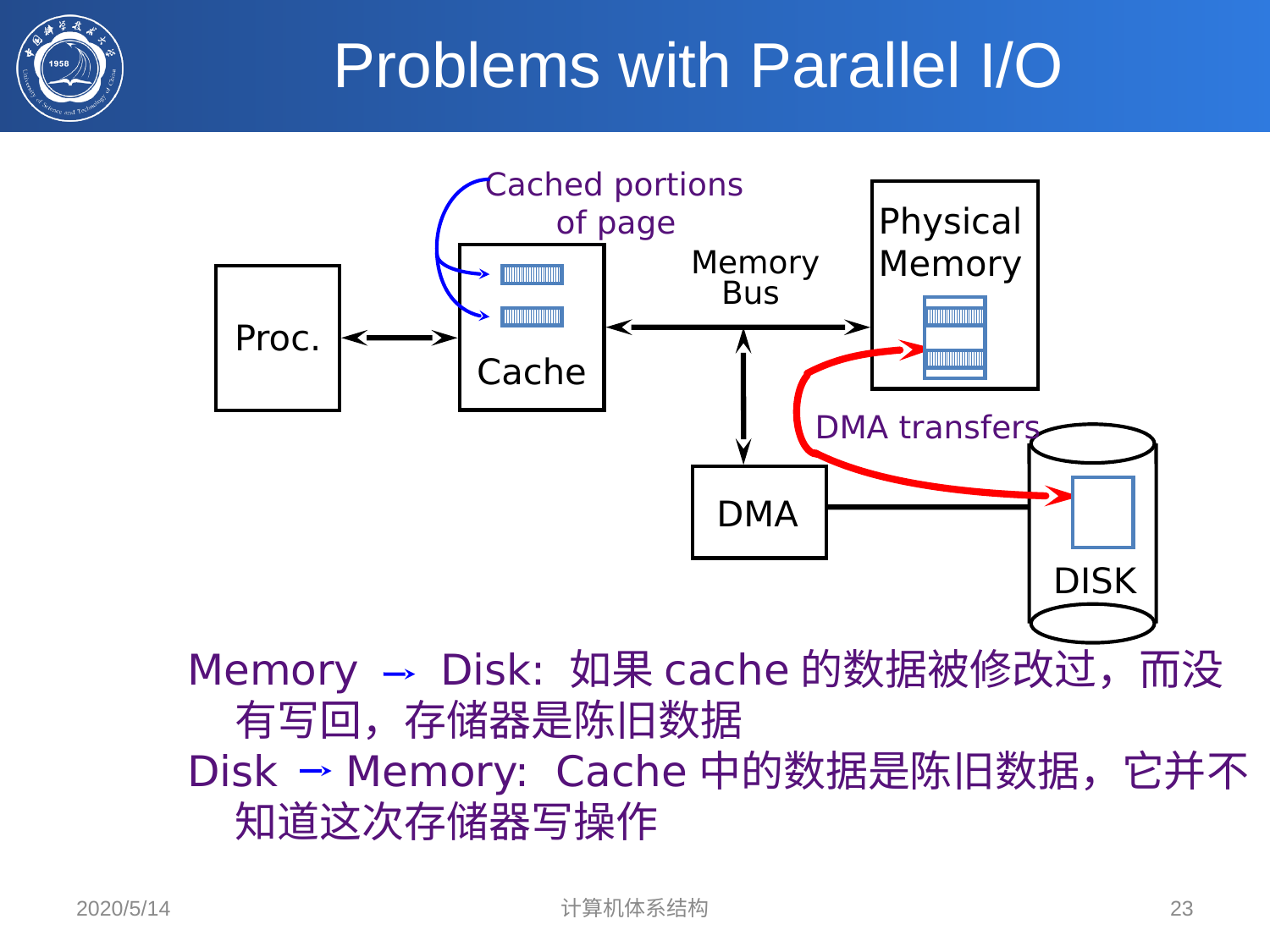

# Problems with Parallel I/O
Cached portions
       of page

Physical
Memory
Memory
   Bus

Proc.

Cache

 DMA transfers

 DMA

 DISK

Memory      Disk: 如果cache的数据被修改过，而没有写回，存储器是陈旧数据
Disk     Memory:  Cache中的数据是陈旧数据，它并不知道这次存储器写操作

2020/5/14
计算机体系结构
23